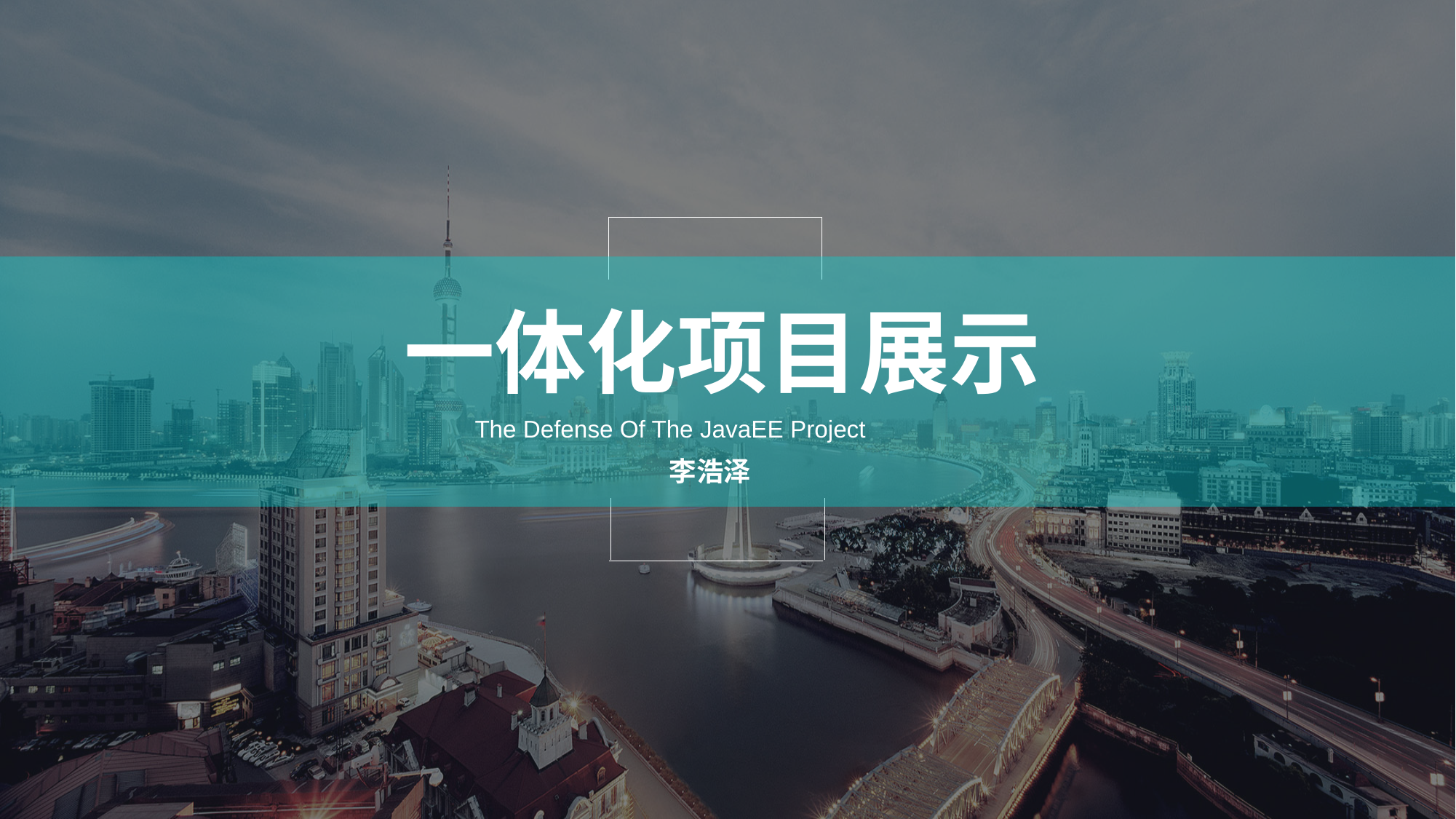

一体化项目展示
The Defense Of The JavaEE Project
李浩泽